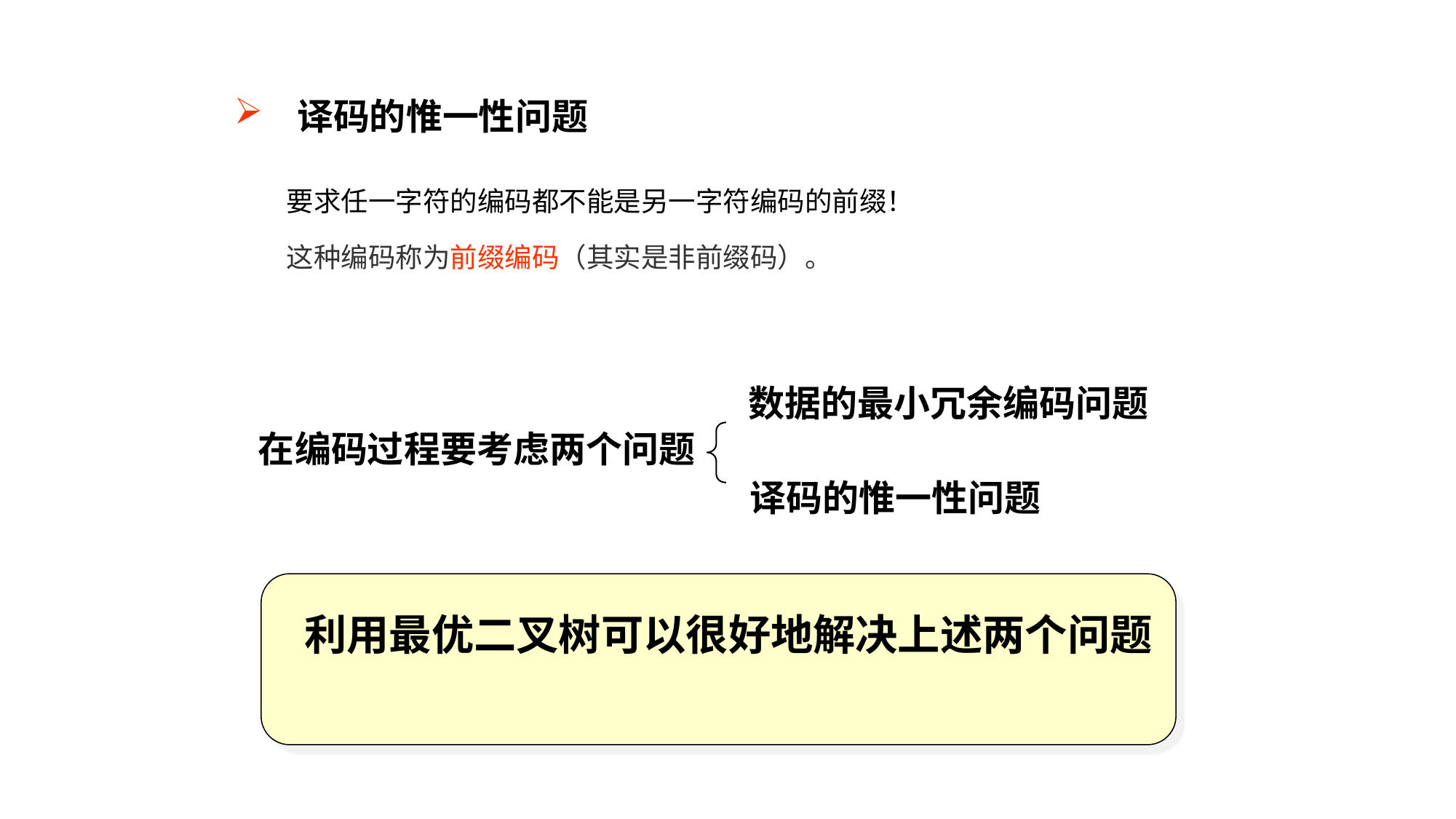

译码的惟一性问题
        要求任一字符的编码都不能是另一字符编码的前缀！
        这种编码称为前缀编码（其实是非前缀码）。
数据的最小冗余编码问题
在编码过程要考虑两个问题

译码的惟一性问题
 利用最优二叉树可以很好地解决上述两个问题